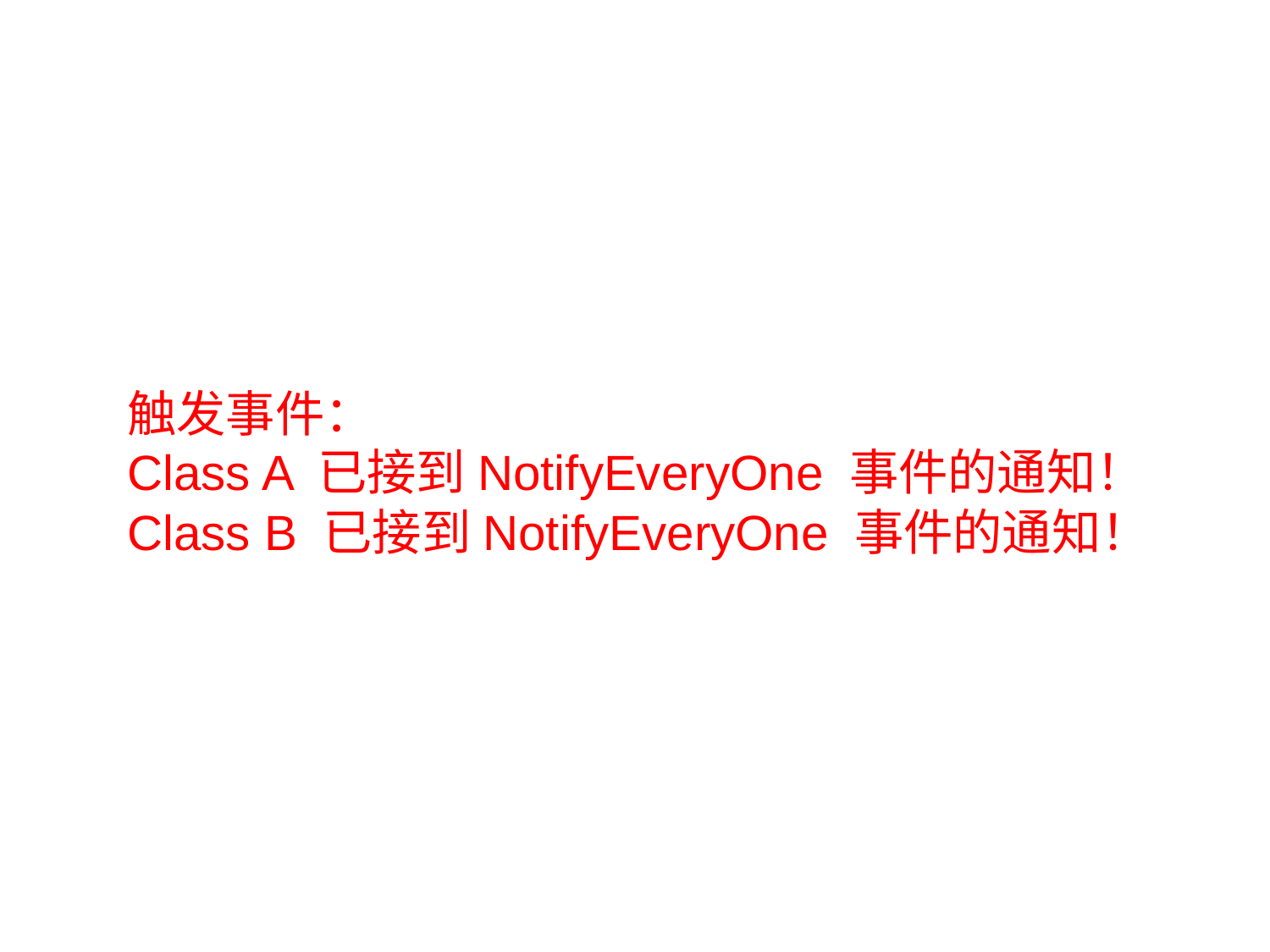

触发事件：
Class A 已接到NotifyEveryOne 事件的通知！
Class B 已接到NotifyEveryOne 事件的通知！